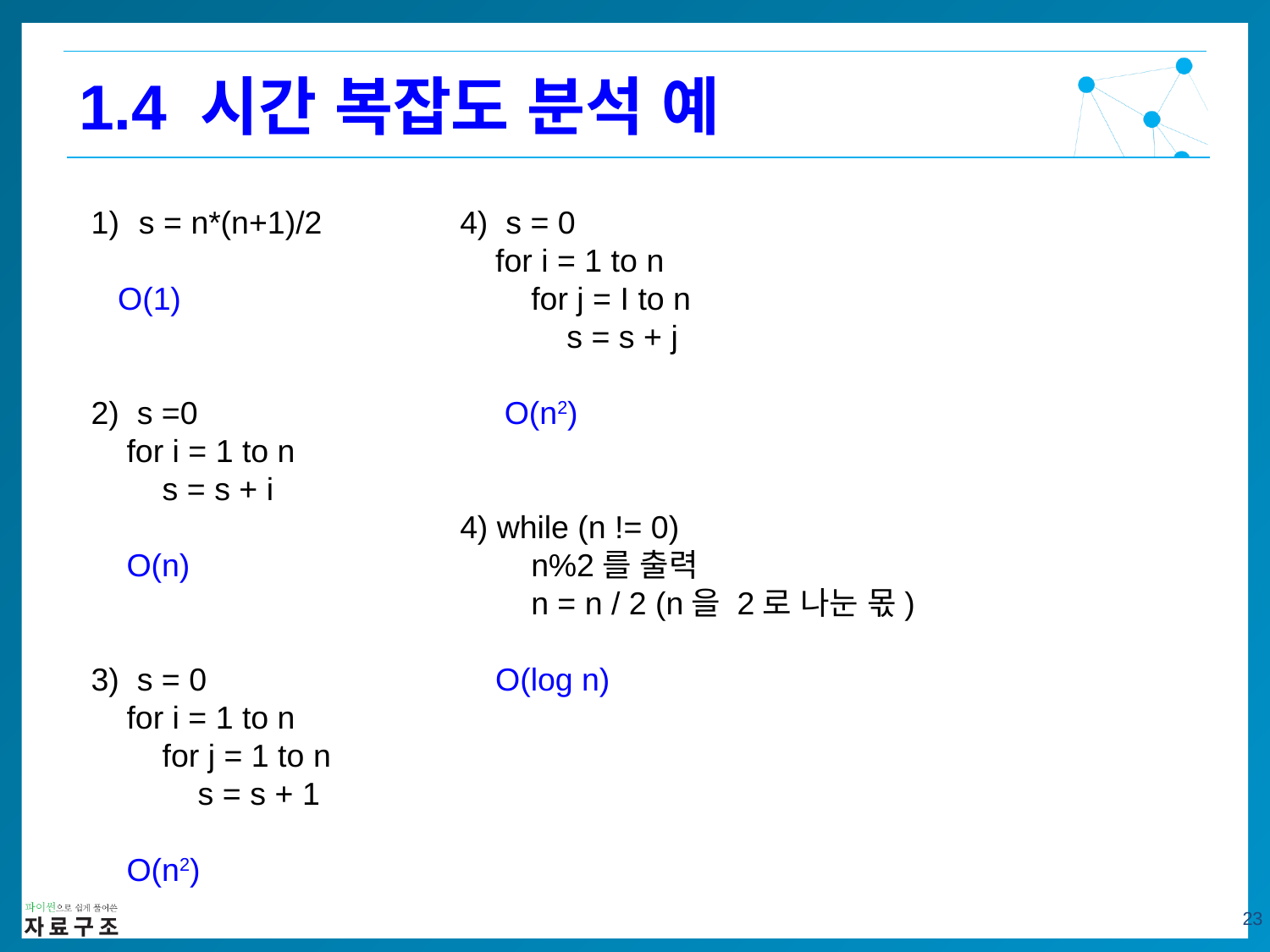

1.4 시간 복잡도 분석 예
s = n*(n+1)/2

   O(1)

2)  s =0
    for i = 1 to n
        s = s + i

    O(n)

3)  s = 0
    for i = 1 to n
        for j = 1 to n
            s = s + 1

    O(n2)
4)  s = 0
    for i = 1 to n
        for j = I to n
            s = s + j

     O(n2)

4) while (n != 0)
        n%2를 출력
        n = n / 2 (n을 2로 나눈 몫)

    O(log n)